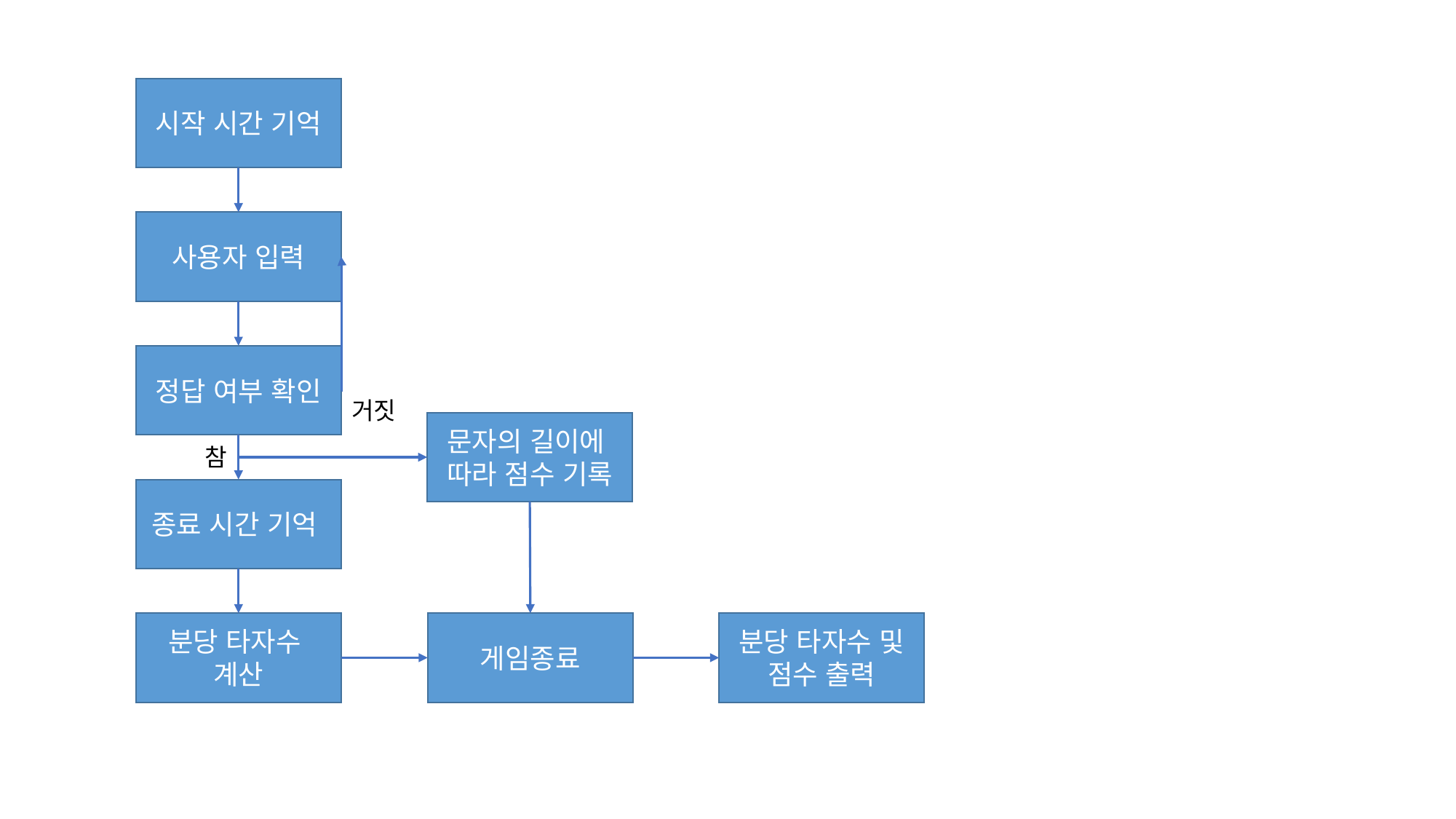

시작 시간 기억
사용자 입력
정답 여부 확인
거짓
문자의 길이에
따라 점수 기록
참
종료 시간 기억
분당 타자수
계산
게임종료
분당 타자수 및 점수 출력